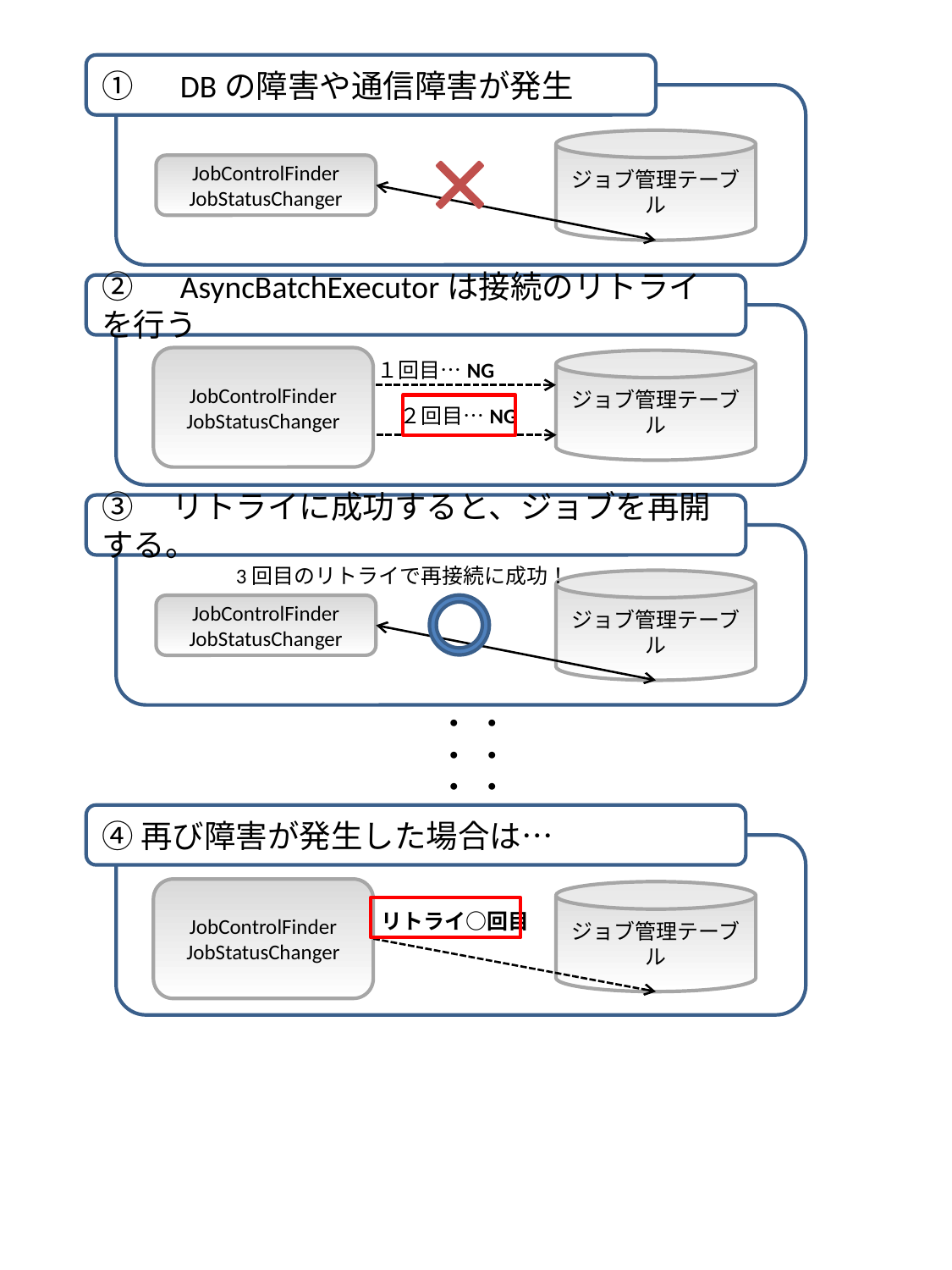

①　DBの障害や通信障害が発生

ジョブ管理テーブル

JobControlFinder
JobStatusChanger
②　AsyncBatchExecutorは接続のリトライを行う

JobControlFinder
JobStatusChanger
ジョブ管理テーブル
１回目…NG
２回目…NG

③　リトライに成功すると、ジョブを再開する。

ジョブ管理テーブル

JobControlFinder
JobStatusChanger
3回目のリトライで再接続に成功！
・・・・・・
④再び障害が発生した場合は…

JobControlFinder
JobStatusChanger
ジョブ管理テーブル
リトライ○回目